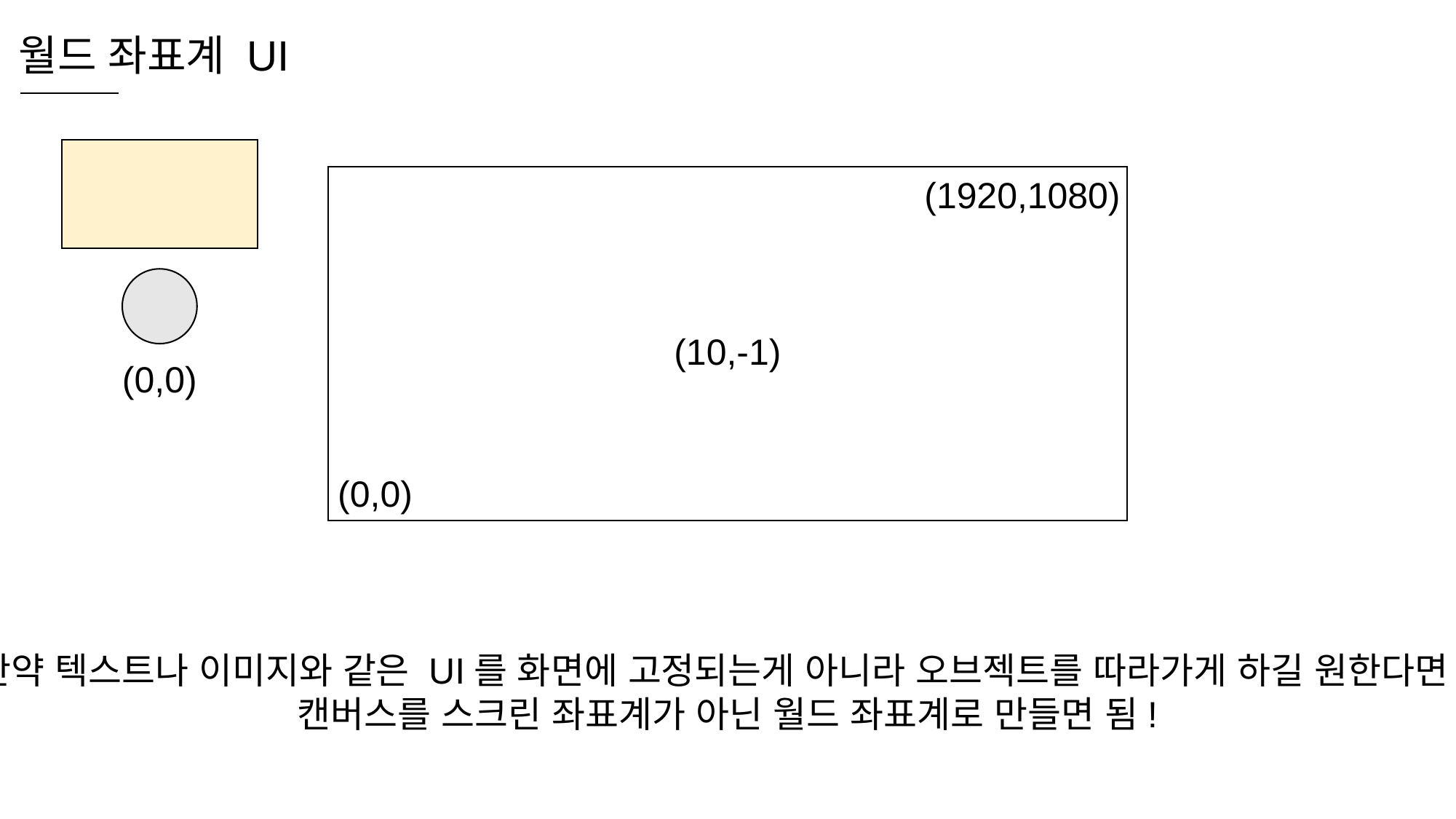

월드 좌표계 UI

(1920,1080)

(10,-1)
(0,0)
(0,0)
만약 텍스트나 이미지와 같은 UI를 화면에 고정되는게 아니라 오브젝트를 따라가게 하길 원한다면?
캔버스를 스크린 좌표계가 아닌 월드 좌표계로 만들면 됨!